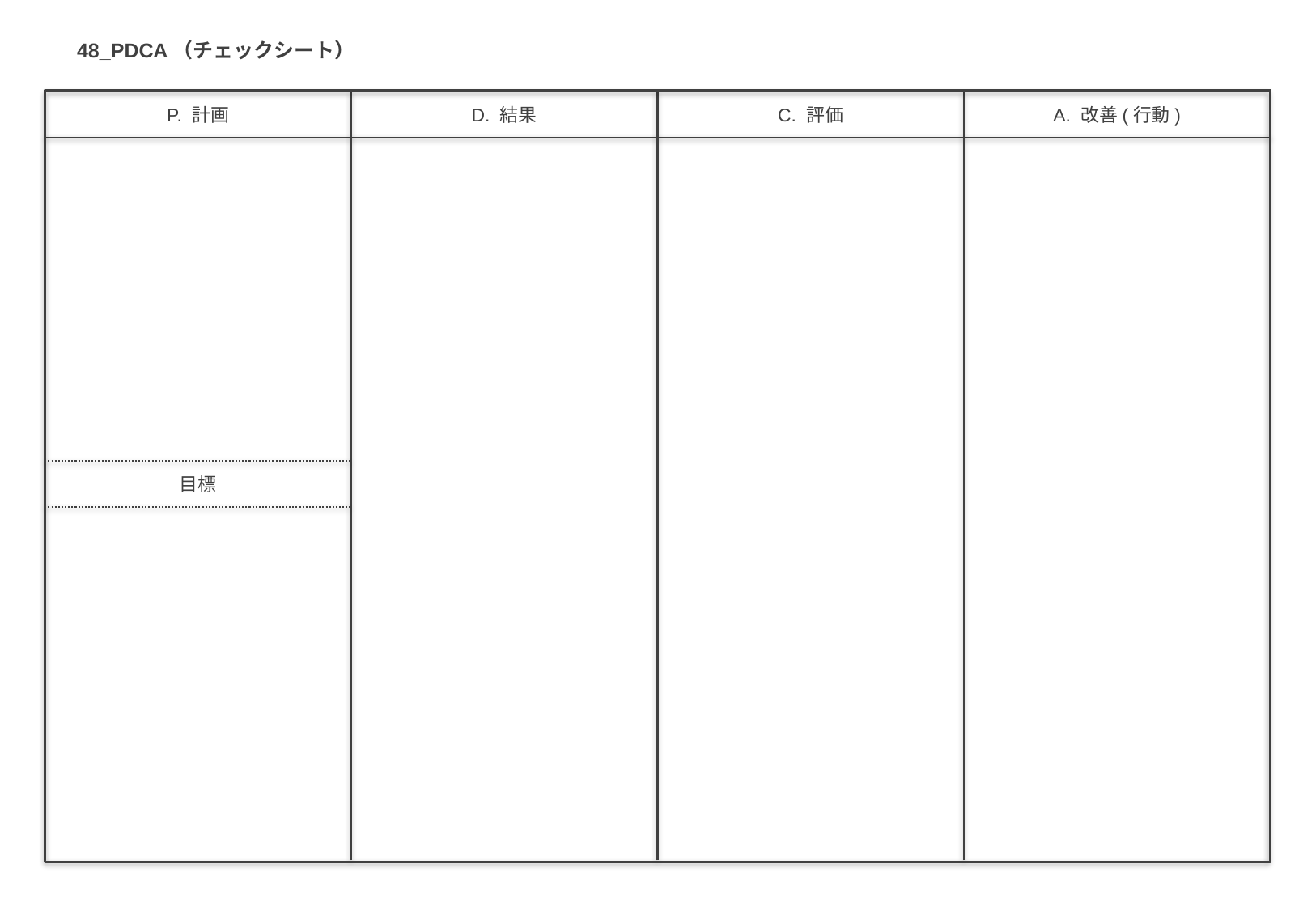

48_PDCA（チェックシート）

P. 計画
D. 結果
C. 評価
A. 改善(行動)
目標